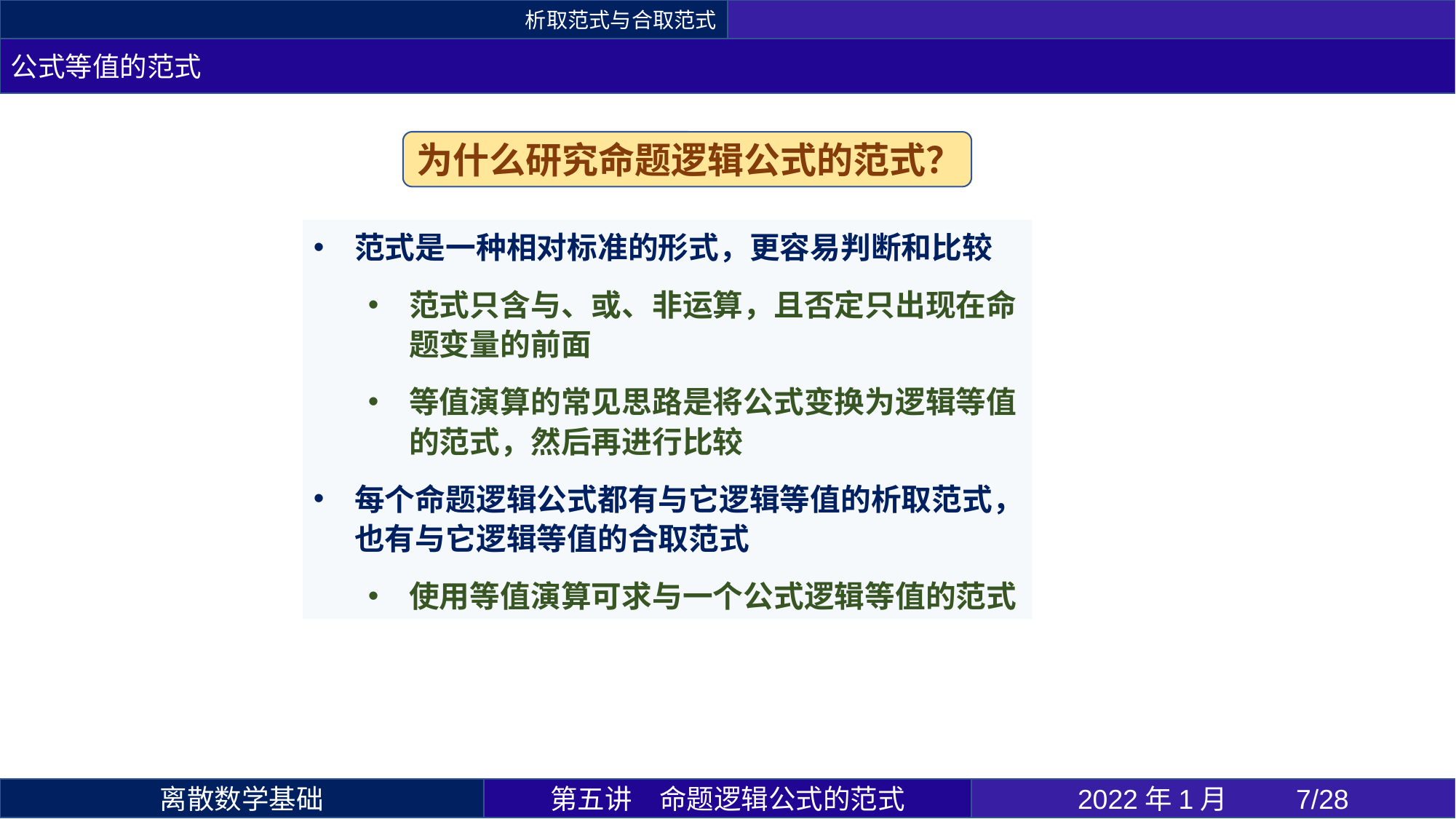

析取范式与合取范式
公式等值的范式
为什么研究命题逻辑公式的范式？
范式是一种相对标准的形式，更容易判断和比较
范式只含与、或、非运算，且否定只出现在命题变量的前面
等值演算的常见思路是将公式变换为逻辑等值的范式，然后再进行比较
每个命题逻辑公式都有与它逻辑等值的析取范式，也有与它逻辑等值的合取范式
使用等值演算可求与一个公式逻辑等值的范式
第五讲	命题逻辑公式的范式
2022年1月 	7/28
离散数学基础